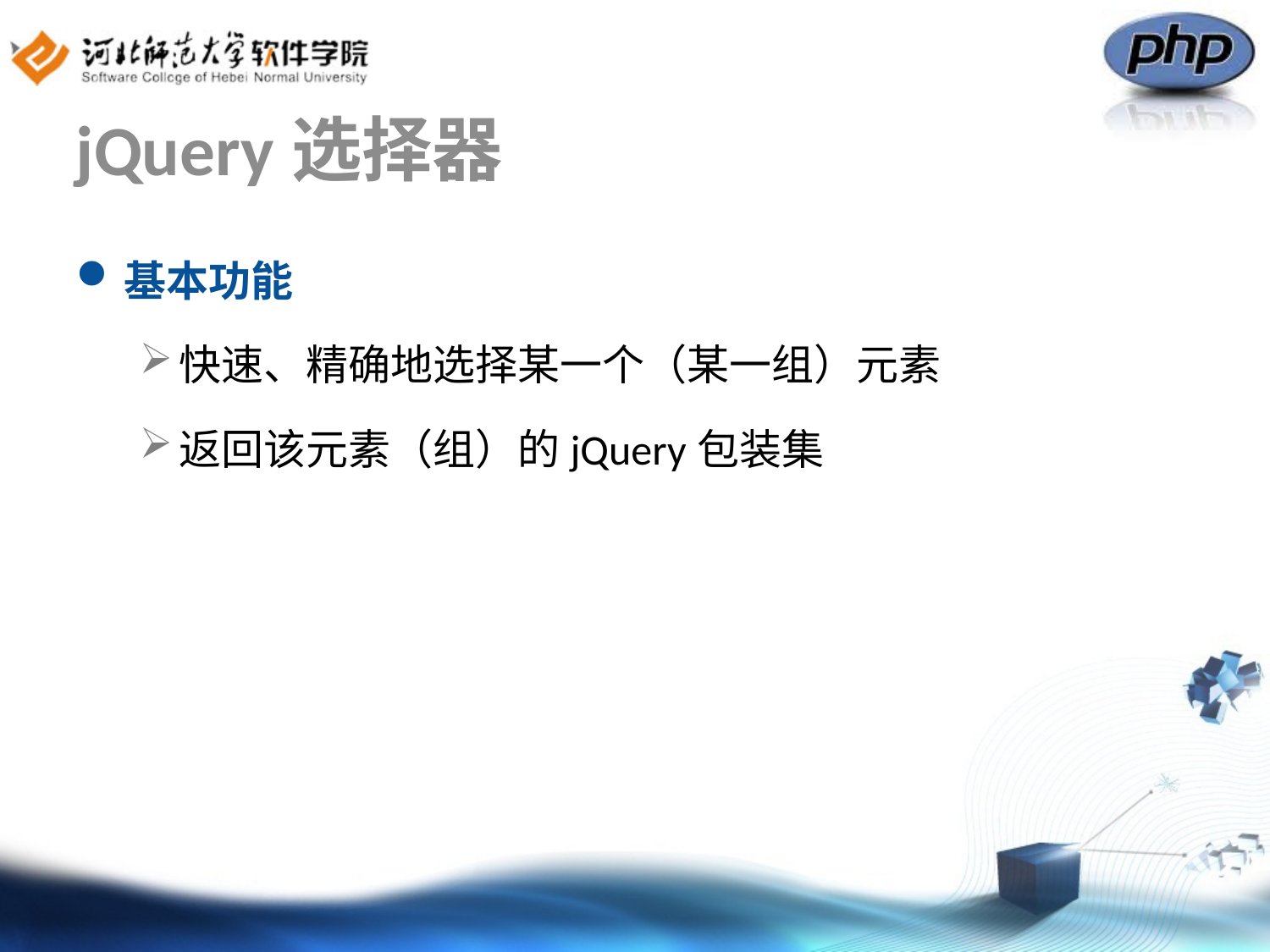

# jQuery选择器
基本功能
快速、精确地选择某一个（某一组）元素
返回该元素（组）的jQuery包装集